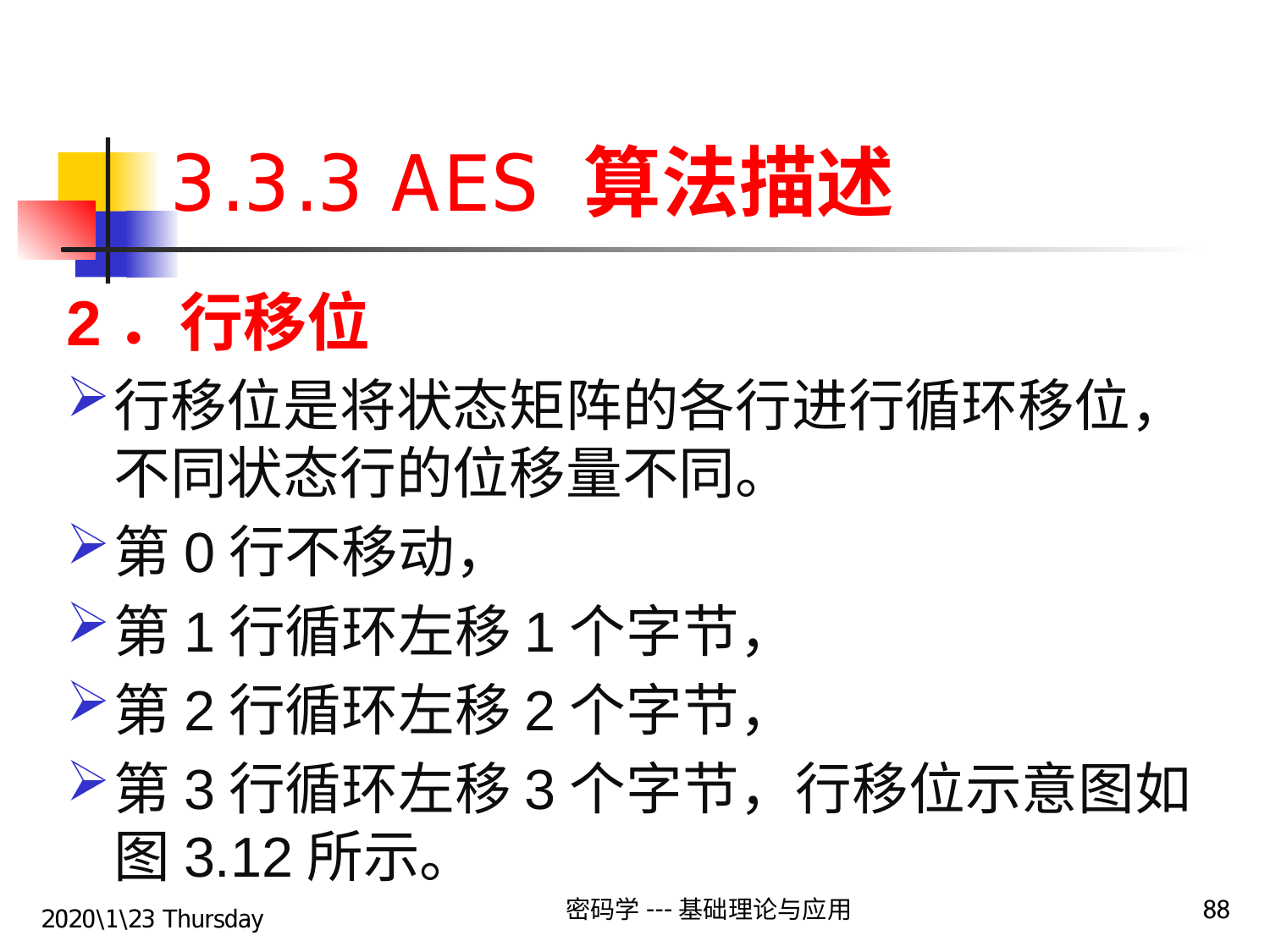

# 3.3.3 AES 算法描述
2．行移位
行移位是将状态矩阵的各行进行循环移位，不同状态行的位移量不同。
第0行不移动，
第1行循环左移1个字节，
第2行循环左移2个字节，
第3行循环左移3个字节，行移位示意图如图3.12所示。
密码学---基础理论与应用
88
2020\1\23 Thursday